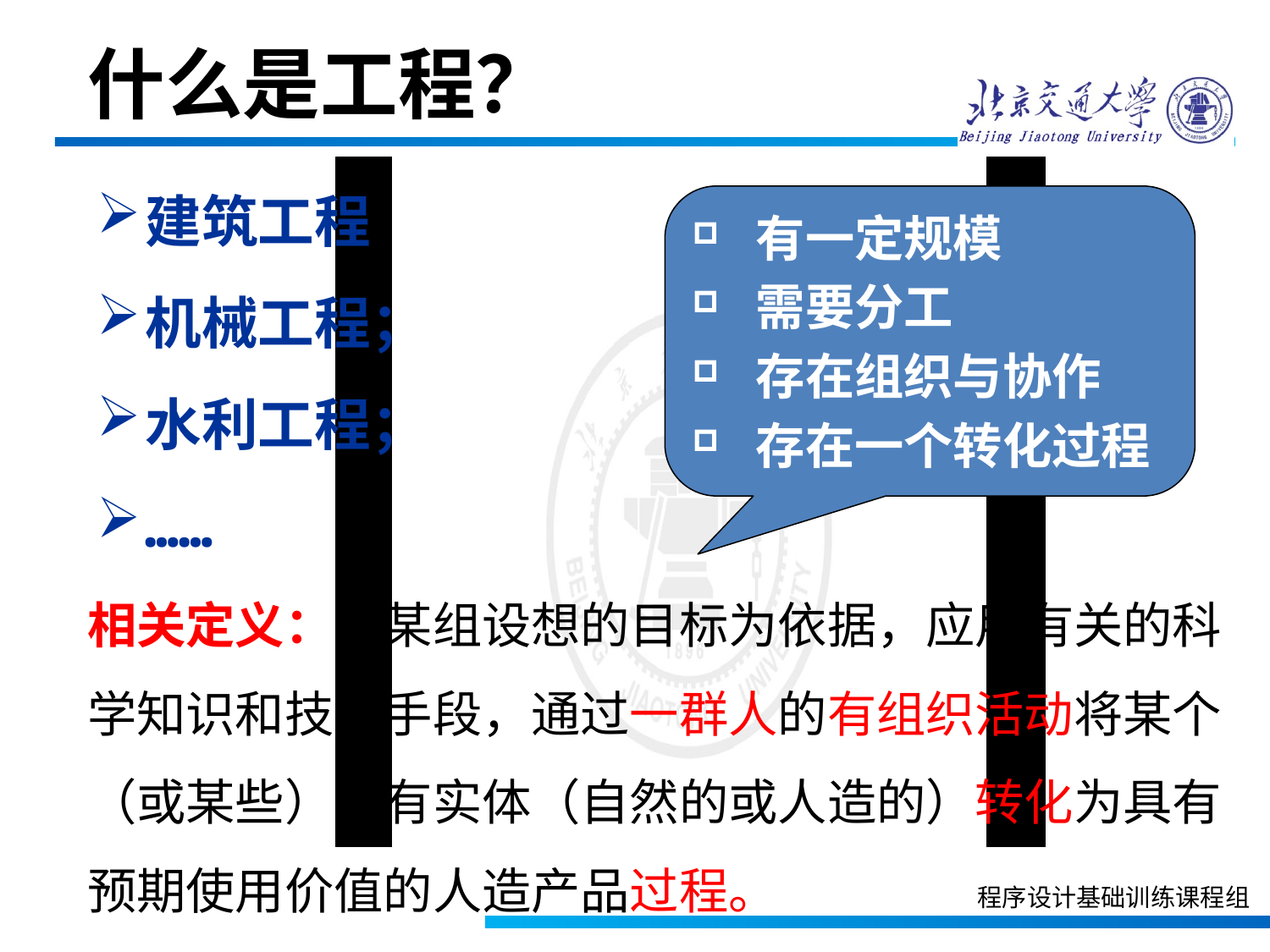

什么是工程？
建筑工程
机械工程；
水利工程；
……
有一定规模
需要分工
存在组织与协作
存在一个转化过程

相关定义：以某组设想的目标为依据，应用有关的科学知识和技术手段，通过一群人的有组织活动将某个（或某些）现有实体（自然的或人造的）转化为具有预期使用价值的人造产品过程。
程序设计基础训练课程组